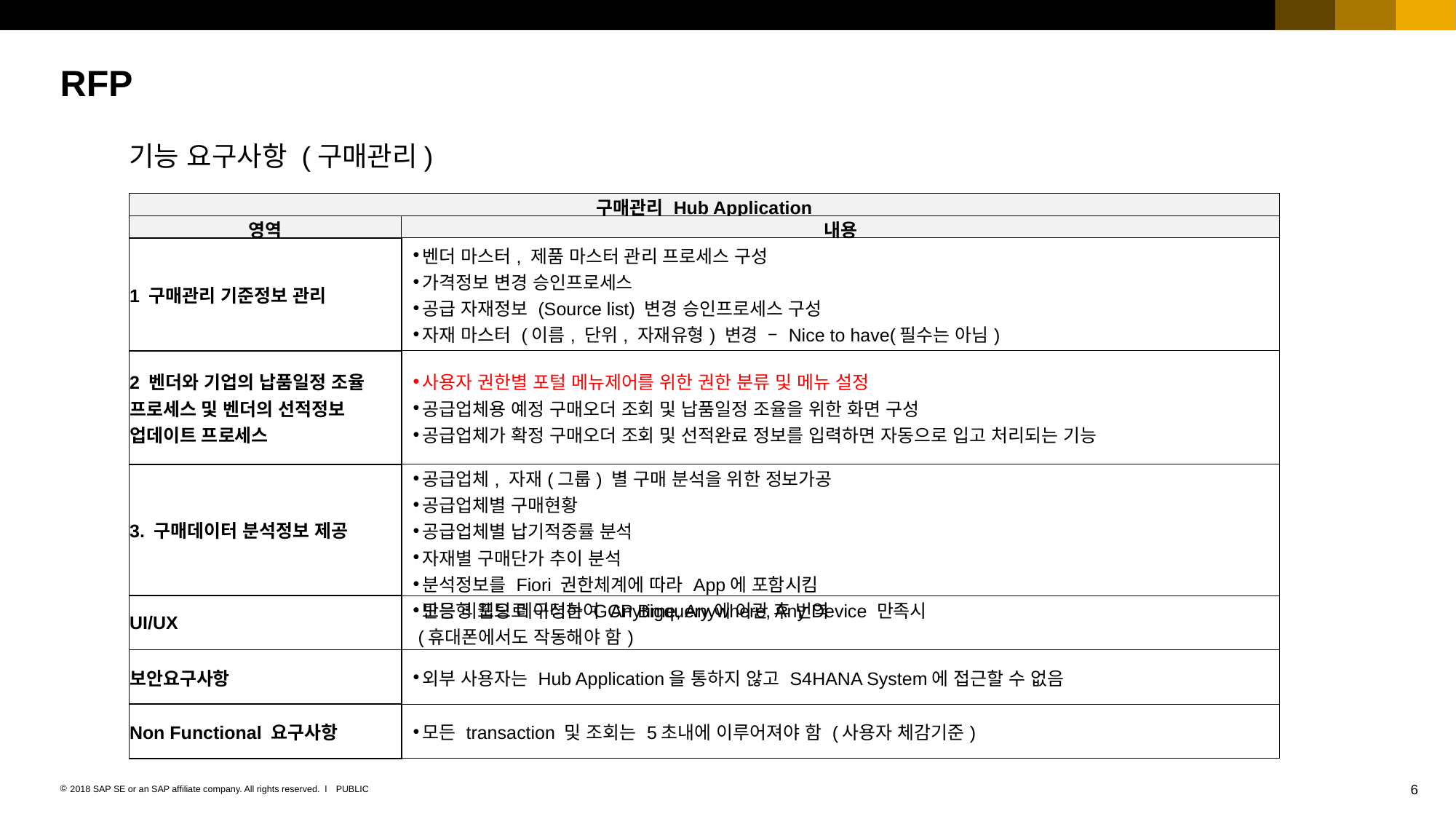

# RFP
기능 요구사항 (구매관리)
| 구매관리 Hub Application |  |
| --- | --- |
| 영역 | 내용 |
| 1 구매관리 기준정보 관리 | 벤더 마스터, 제품 마스터 관리 프로세스 구성 가격정보 변경 승인프로세스 공급 자재정보 (Source list) 변경 승인프로세스 구성 자재 마스터 (이름, 단위, 자재유형) 변경 – Nice to have(필수는 아님) |
| 2 벤더와 기업의 납품일정 조율 프로세스 및 벤더의 선적정보 업데이트 프로세스 | 사용자 권한별 포털 메뉴제어를 위한 권한 분류 및 메뉴 설정 공급업체용 예정 구매오더 조회 및 납품일정 조율을 위한 화면 구성 공급업체가 확정 구매오더 조회 및 선적완료 정보를 입력하면 자동으로 입고 처리되는 기능 |
| 3. 구매데이터 분석정보 제공 | 공급업체, 자재(그룹) 별 구매 분석을 위한 정보가공 공급업체별 구매현황 공급업체별 납기적중률 분석 자재별 구매단가 추이 분석 분석정보를 Fiori 권한체계에 따라 App에 포함시킴 모든 리포팅 데이터는 GCP Bigquery에 이관 후 번역 |
| UI/UX | 반응형 웹으로 구성하여 Anytime, Anywhere, Any Device 만족시 (휴대폰에서도 작동해야 함) |
| 보안요구사항 | 외부 사용자는 Hub Application을 통하지 않고 S4HANA System에 접근할 수 없음 |
| Non Functional 요구사항 | 모든 transaction 및 조회는 5초내에 이루어져야 함 (사용자 체감기준) |